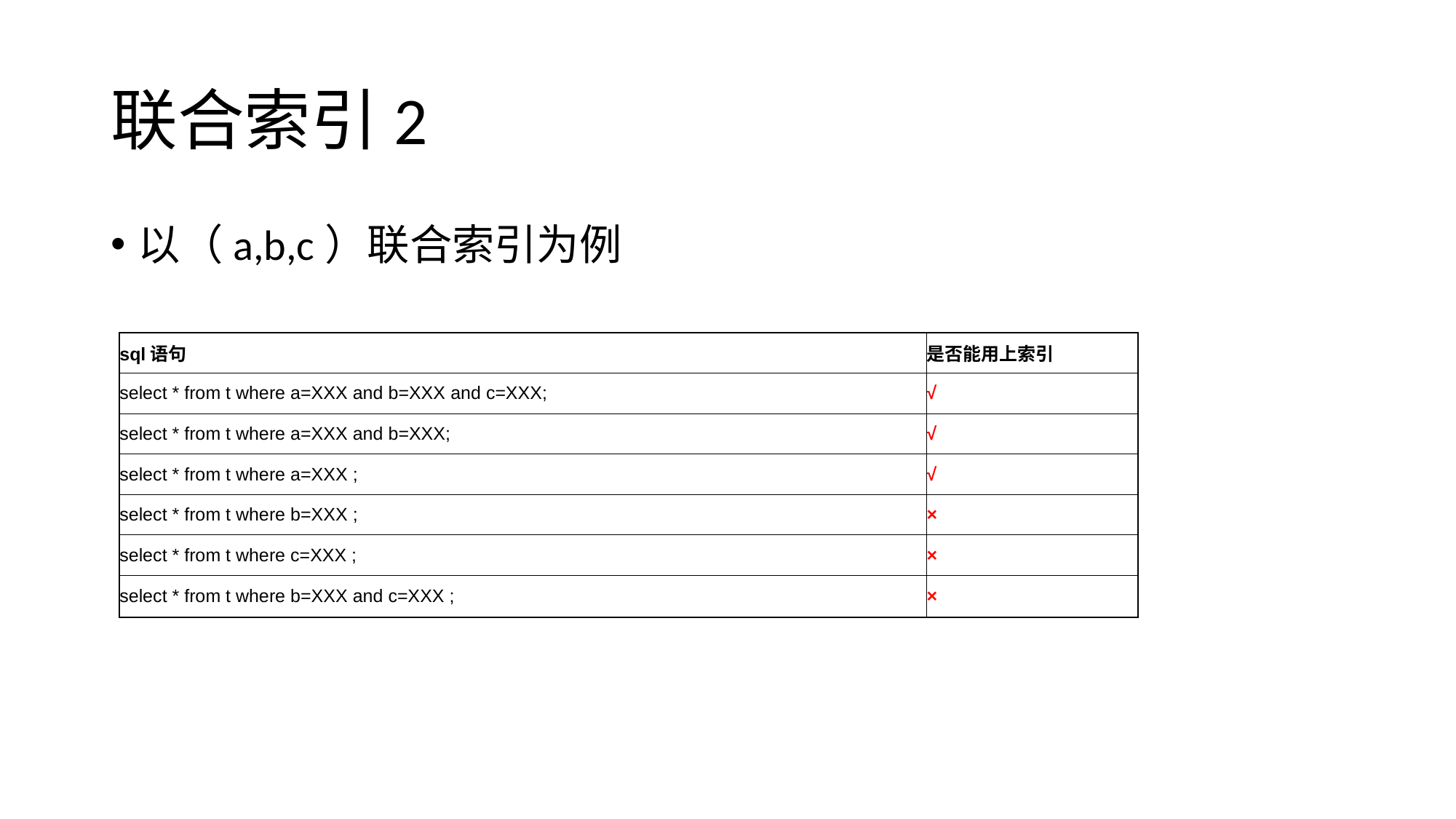

# 联合索引2
以（a,b,c）联合索引为例

| sql语句 | 是否能用上索引 |
| --- | --- |
| select \* from t where a=XXX and b=XXX and c=XXX; | √ |
| select \* from t where a=XXX and b=XXX; | √ |
| select \* from t where a=XXX ; | √ |
| select \* from t where b=XXX ; | × |
| select \* from t where c=XXX ; | × |
| select \* from t where b=XXX and c=XXX ; | × |